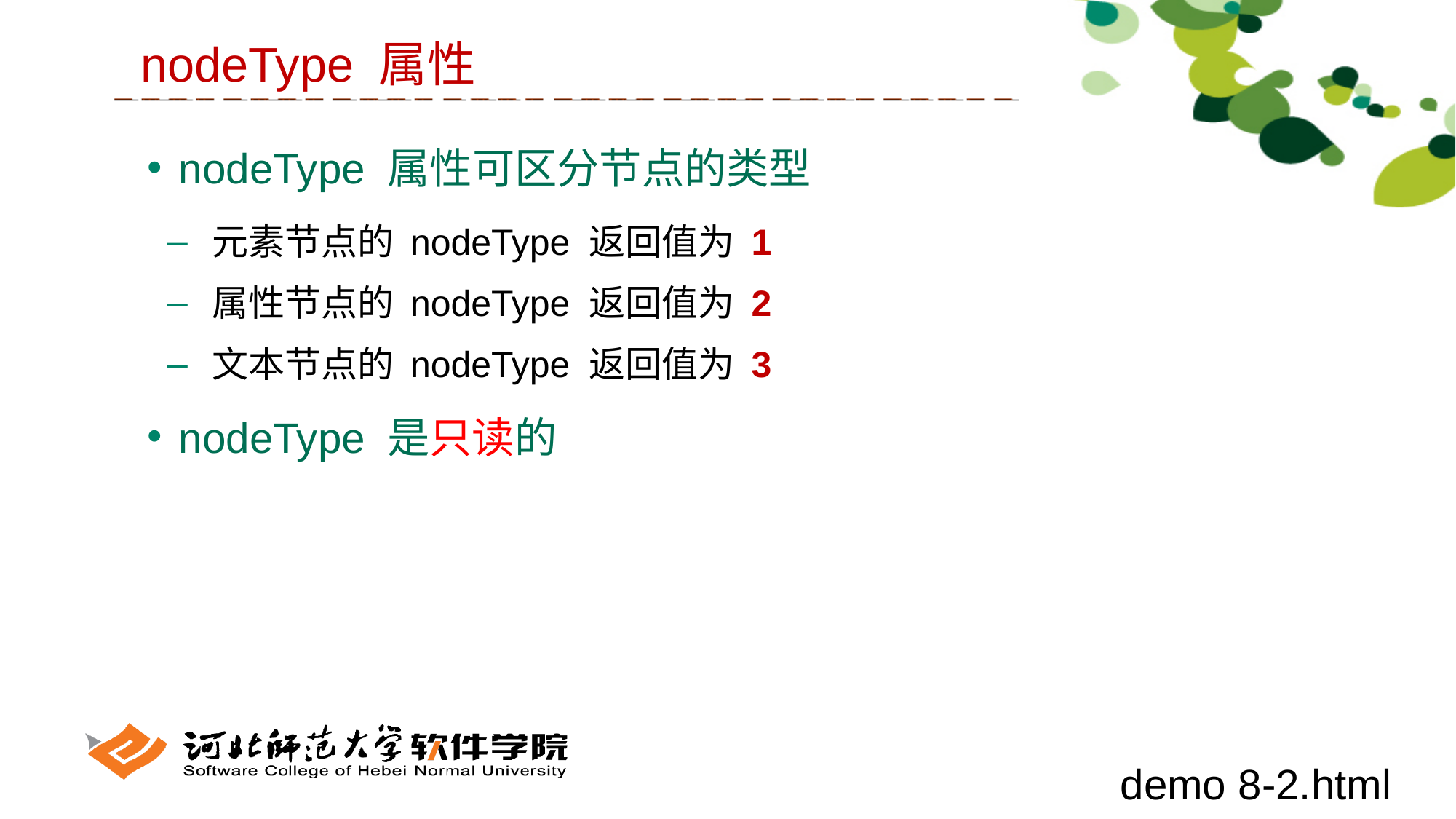

nodeType 属性
 nodeType 属性可区分节点的类型
 元素节点的 nodeType 返回值为 1
 属性节点的 nodeType 返回值为 2
 文本节点的 nodeType 返回值为 3
 nodeType 是只读的

demo 8-2.html